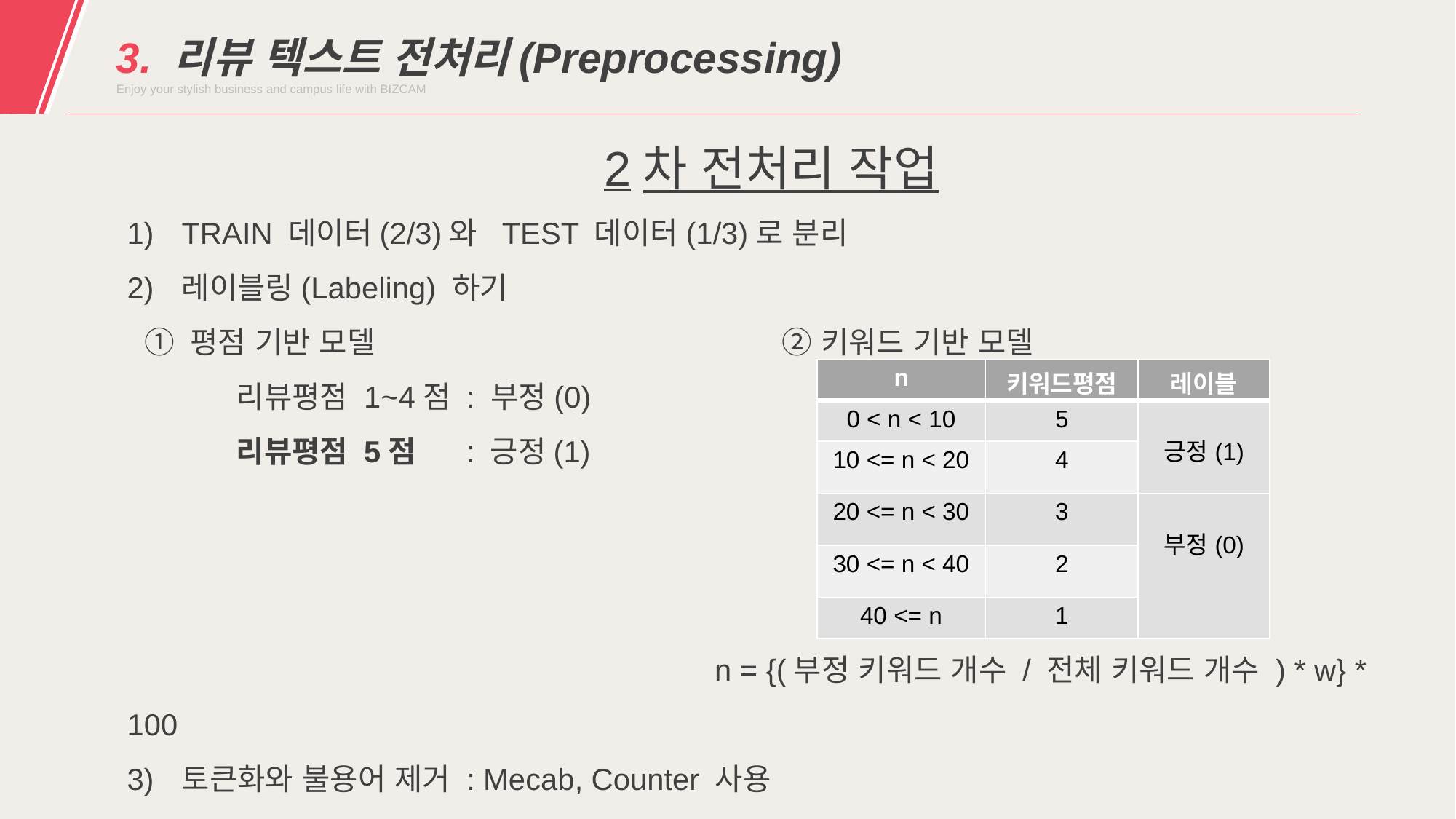

3. 리뷰 텍스트 전처리(Preprocessing)
Enjoy your stylish business and campus life with BIZCAM

2차 전처리 작업
TRAIN 데이터(2/3)와  TEST 데이터(1/3)로 분리
레이블링(Labeling) 하기
  ① 평점 기반 모델				② 키워드 기반 모델
	리뷰평점 1~4점 : 부정(0)
  	리뷰평점 5점     : 긍정(1)

					     n = {(부정 키워드 개수 / 전체 키워드 개수 ) * w} * 100
토큰화와 불용어 제거 : Mecab, Counter 사용
정수 인코딩, 패딩
| n | 키워드평점 | 레이블 |
| --- | --- | --- |
| 0 < n < 10 | 5 | 긍정(1) |
| 10 <= n < 20 | 4 |  |
| 20 <= n < 30 | 3 | 부정(0) |
| 30 <= n < 40 | 2 |  |
| 40 <= n | 1 |  |